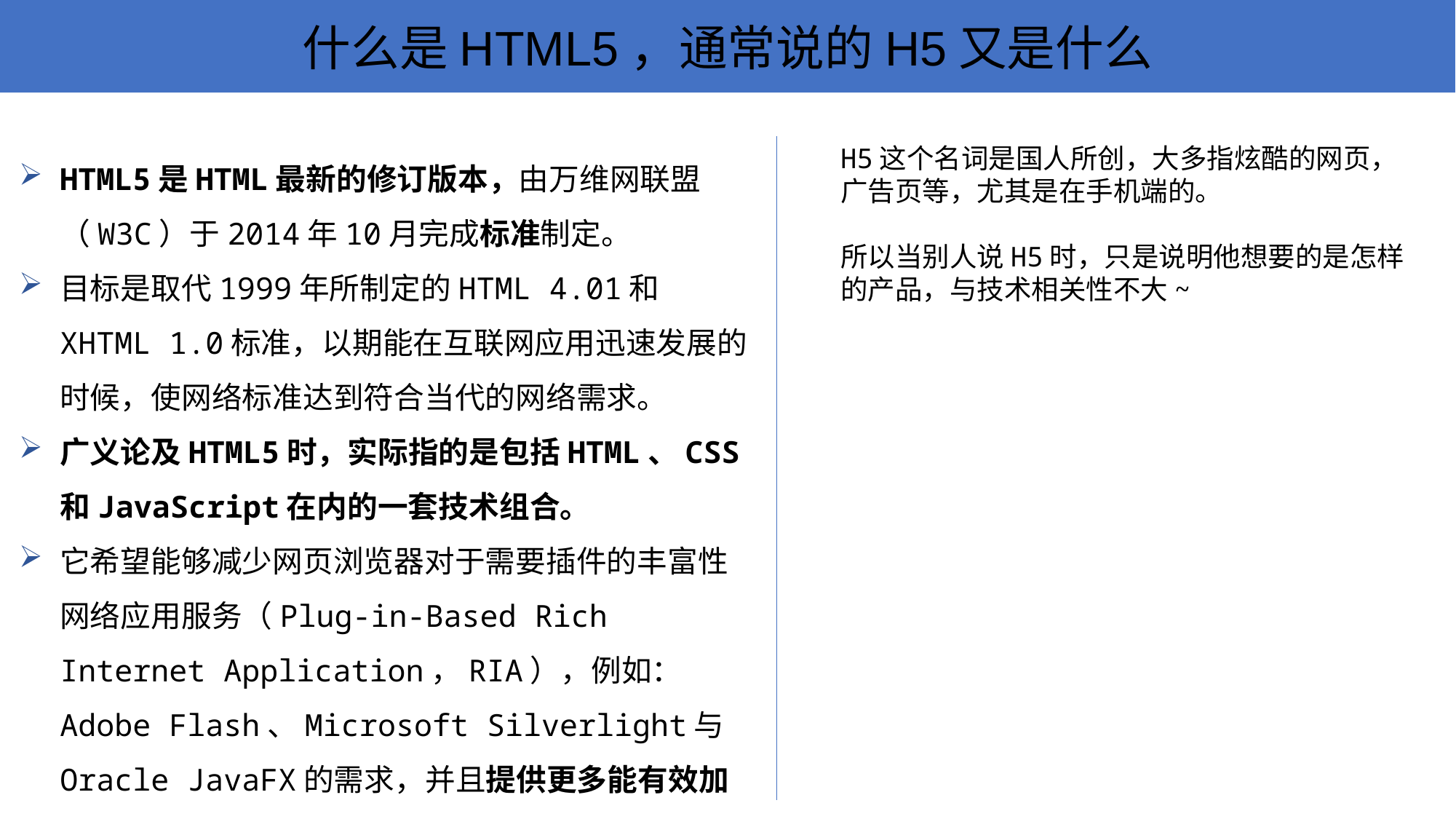

什么是HTML5，通常说的H5又是什么
HTML5是HTML最新的修订版本，由万维网联盟（W3C）于2014年10月完成标准制定。
目标是取代1999年所制定的HTML 4.01和XHTML 1.0标准，以期能在互联网应用迅速发展的时候，使网络标准达到符合当代的网络需求。
广义论及HTML5时，实际指的是包括HTML、CSS和JavaScript在内的一套技术组合。
它希望能够减少网页浏览器对于需要插件的丰富性网络应用服务（Plug-in-Based Rich Internet Application，RIA），例如：Adobe Flash、Microsoft Silverlight与Oracle JavaFX的需求，并且提供更多能有效加强网络应用的标准集。
H5这个名词是国人所创，大多指炫酷的网页，广告页等，尤其是在手机端的。

所以当别人说H5时，只是说明他想要的是怎样的产品，与技术相关性不大~